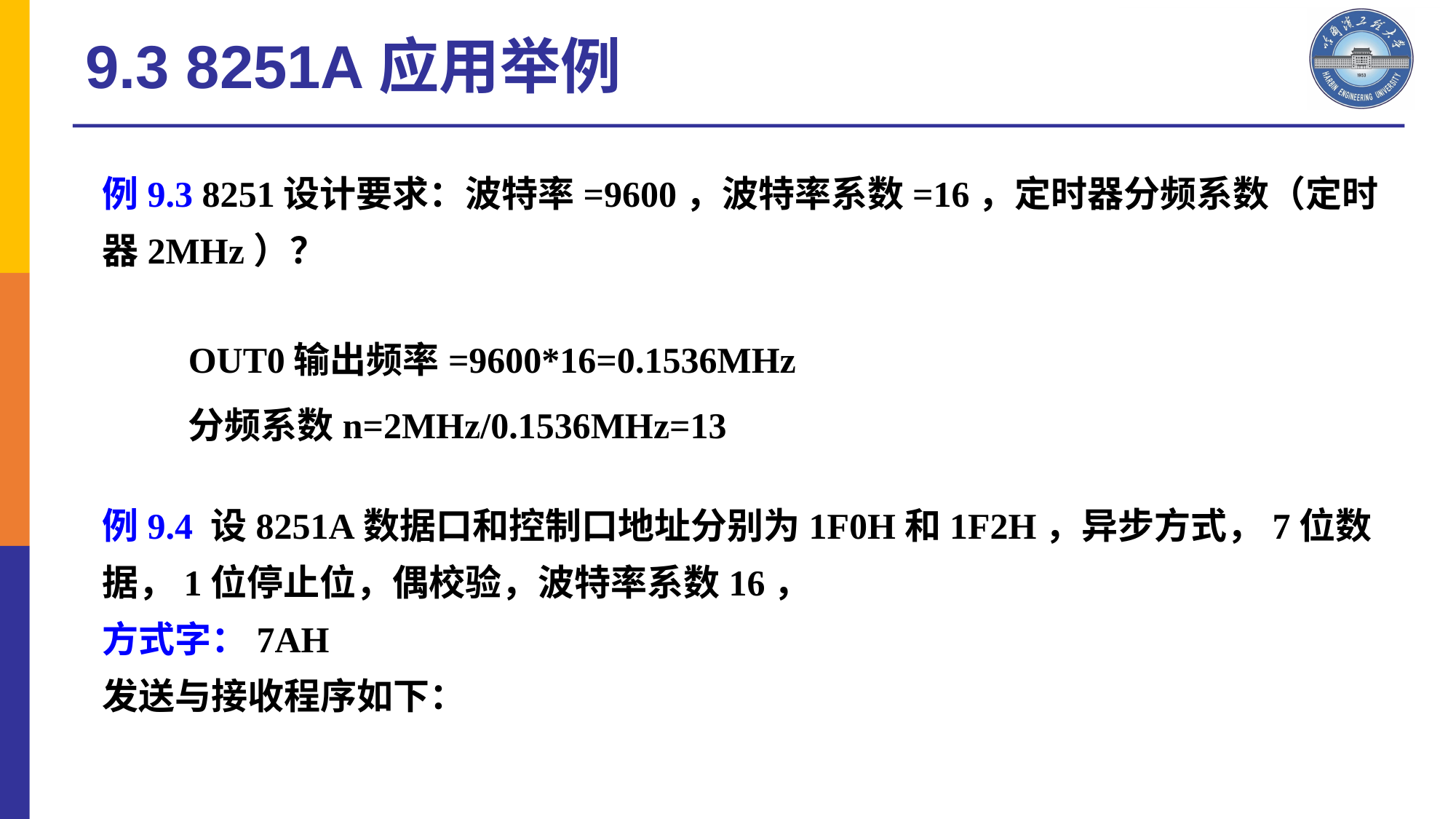

9.3 8251A应用举例
例9.3 8251设计要求：波特率=9600，波特率系数=16，定时器分频系数（定时器2MHz）？

OUT0输出频率=9600*16=0.1536MHz
分频系数n=2MHz/0.1536MHz=13

例9.4 设8251A数据口和控制口地址分别为1F0H和1F2H，异步方式，7位数据，1位停止位，偶校验，波特率系数16，
方式字：7AH
发送与接收程序如下：